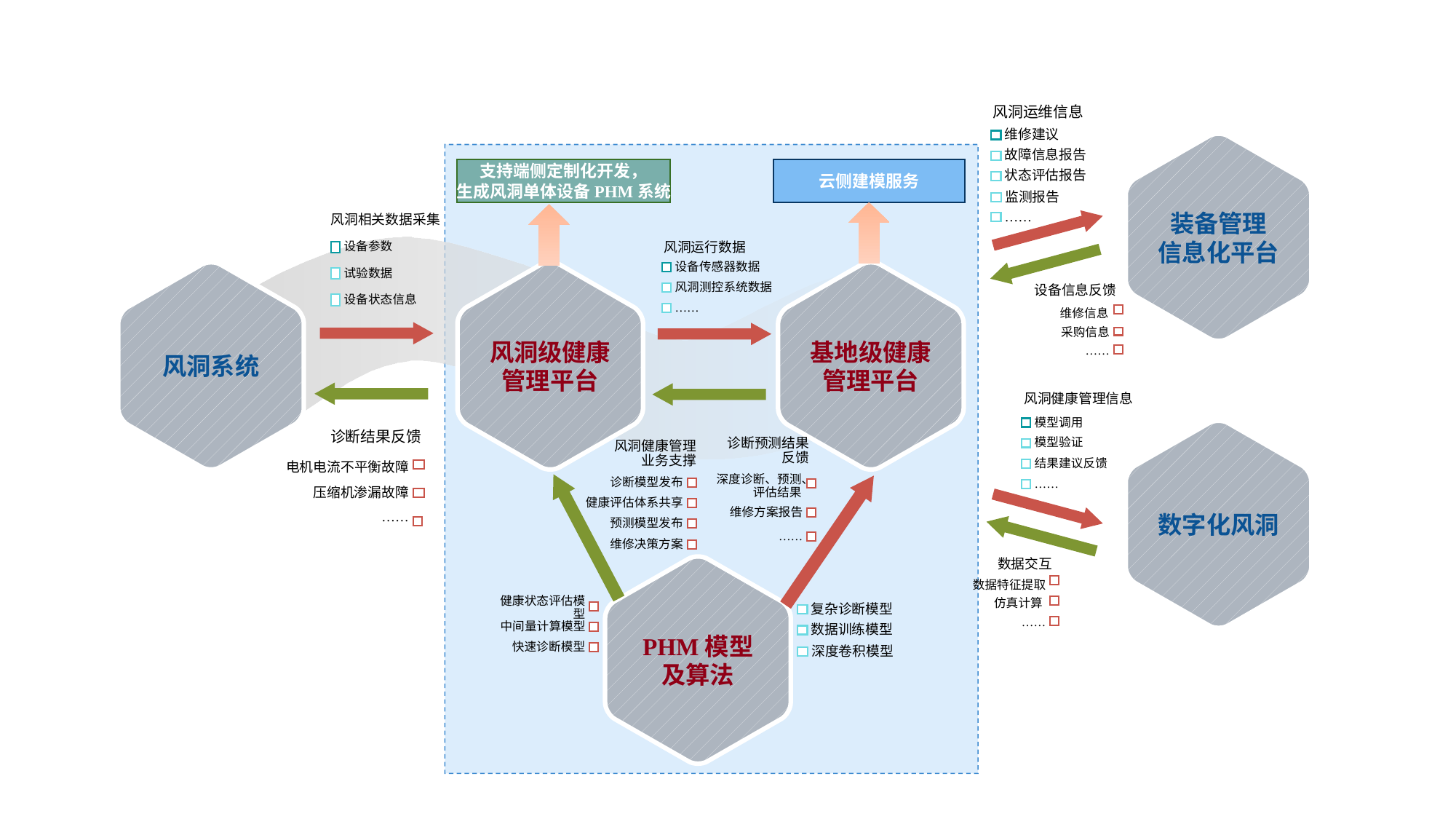

风洞运维信息
维修建议

故障信息报告

状态评估报告

监测报告

……

装备管理
信息化平台

支持端侧定制化开发，
生成风洞单体设备PHM系统
云侧建模服务

风洞相关数据采集
设备参数

试验数据

设备状态信息

风洞运行数据
设备传感器数据

风洞测控系统数据

……

风洞系统
风洞级健康
管理平台
基地级健康
管理平台
设备信息反馈
维修信息

采购信息

……

风洞健康管理信息
模型调用

模型验证

结果建议反馈

……

数字化风洞
诊断结果反馈
电机电流不平衡故障

压缩机渗漏故障

……

诊断预测结果反馈
深度诊断、预测、评估结果

维修方案报告

……

风洞健康管理业务支撑
诊断模型发布

健康评估体系共享

预测模型发布

维修决策方案

数据交互
数据特征提取

PHM模型
及算法
仿真计算
健康状态评估模型

复杂诊断模型

……
中间量计算模型

数据训练模型

快速诊断模型
深度卷积模型